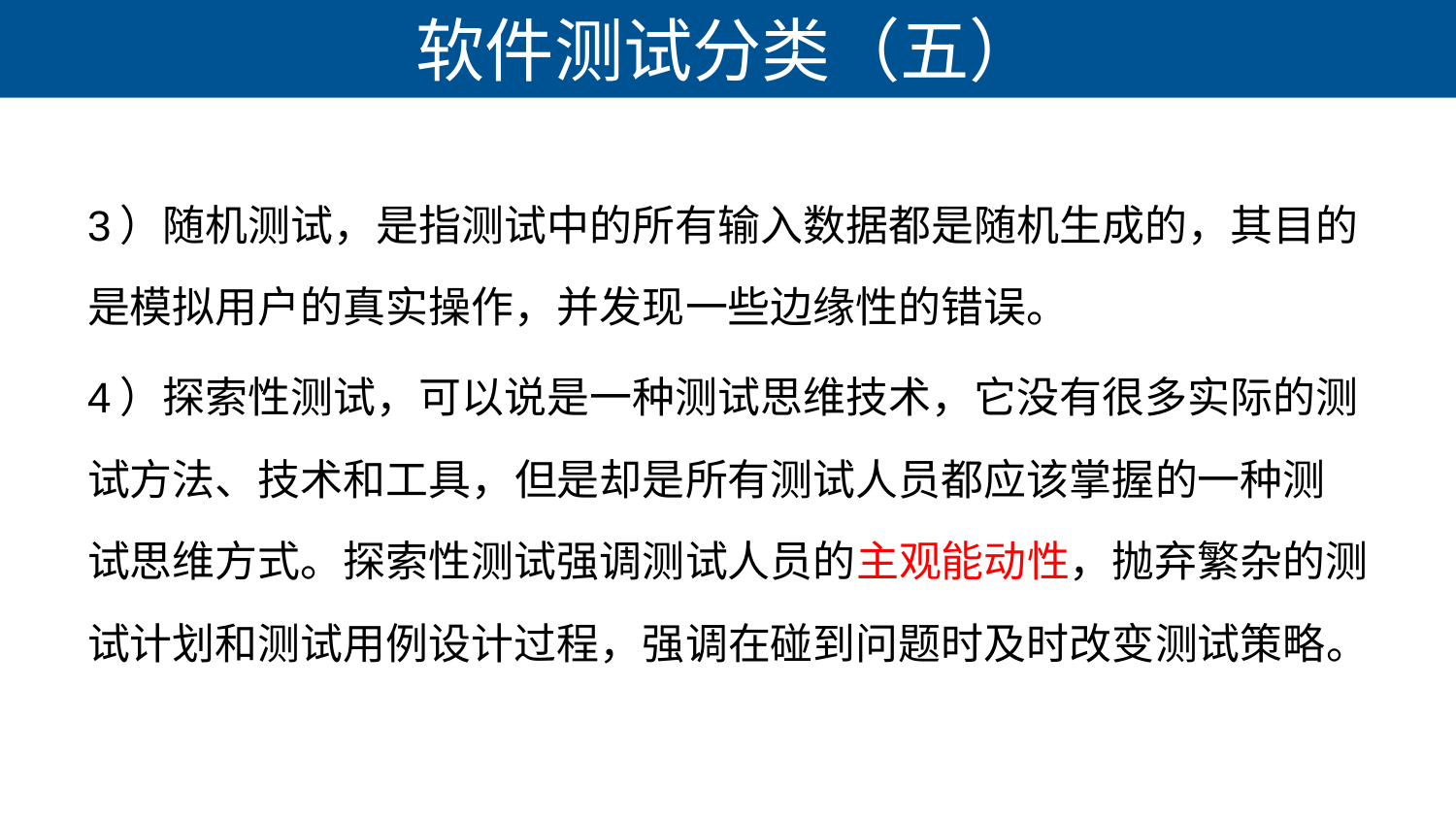

# 软件测试分类（五）
3）随机测试，是指测试中的所有输入数据都是随机生成的，其目的是模拟用户的真实操作，并发现一些边缘性的错误。
4）探索性测试，可以说是一种测试思维技术，它没有很多实际的测试方法、技术和工具，但是却是所有测试人员都应该掌握的一种测试思维方式。探索性测试强调测试人员的主观能动性，抛弃繁杂的测试计划和测试用例设计过程，强调在碰到问题时及时改变测试策略。